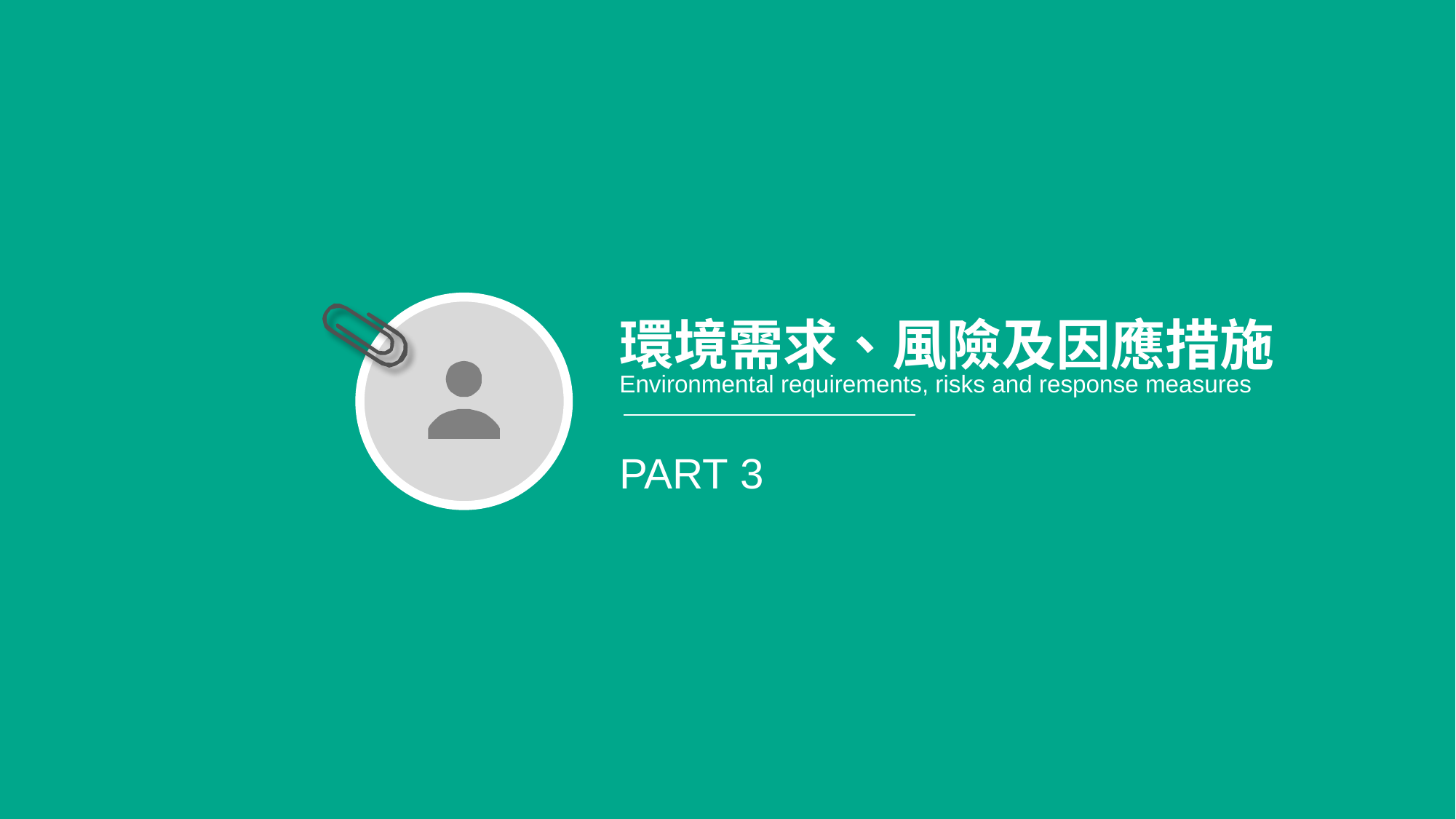

環境需求、風險及因應措施

Environmental requirements, risks and response measures
PART 3